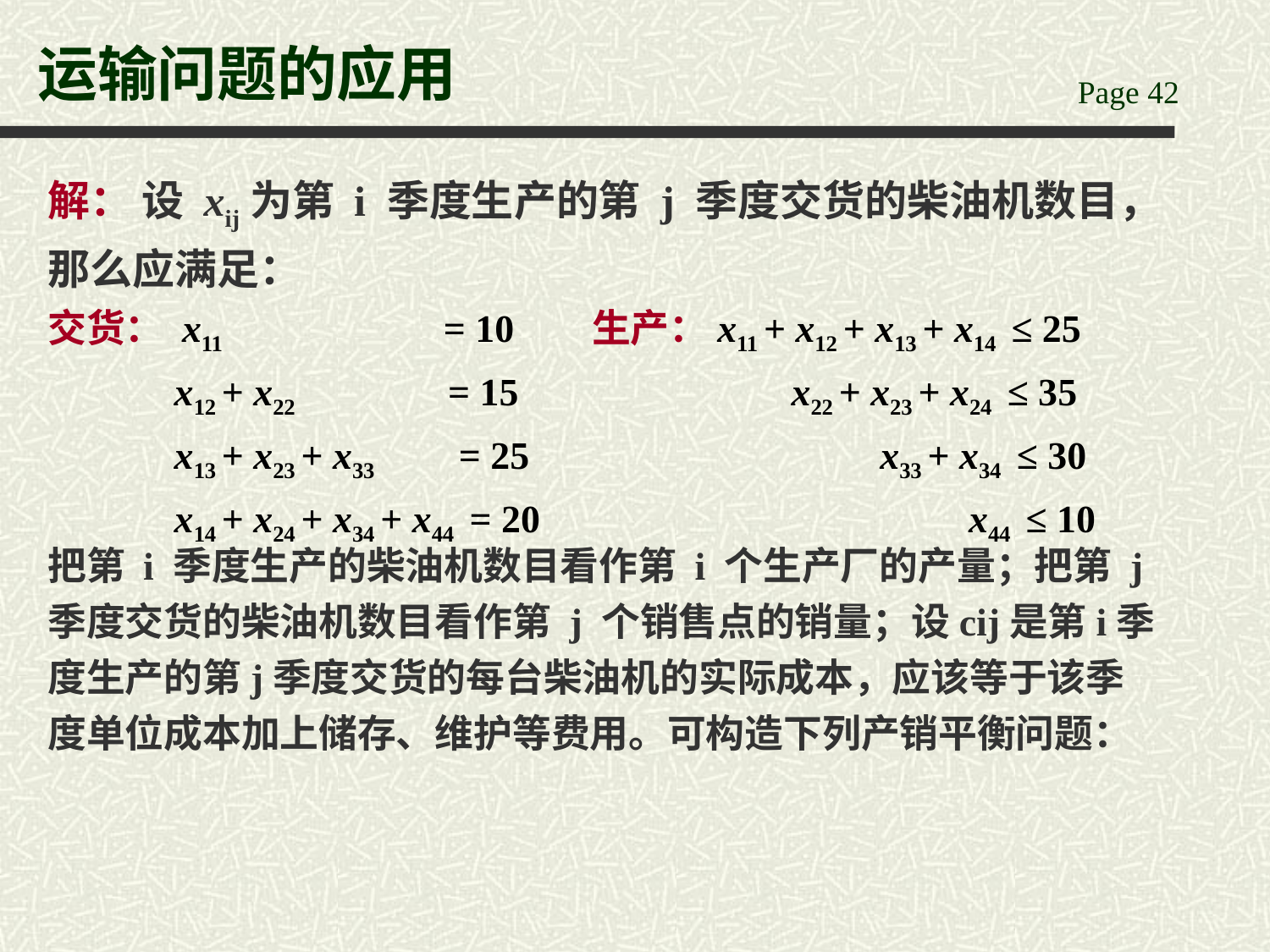

# 运输问题的应用
解： 设 xij为第 i 季度生产的第 j 季度交货的柴油机数目，那么应满足：
交货： x11                                      = 10       生产：x11 + x12 + x13 + x14  ≤ 25
             x12 + x22                          = 15                            x22 + x23 + x24  ≤ 35
             x13 + x23 + x33              = 25                                    x33 + x34  ≤ 30
             x14 + x24 + x34 + x44  = 20                                            x44  ≤ 10
把第 i 季度生产的柴油机数目看作第 i 个生产厂的产量；把第 j 季度交货的柴油机数目看作第 j 个销售点的销量；设cij是第i季度生产的第j季度交货的每台柴油机的实际成本，应该等于该季度单位成本加上储存、维护等费用。可构造下列产销平衡问题：